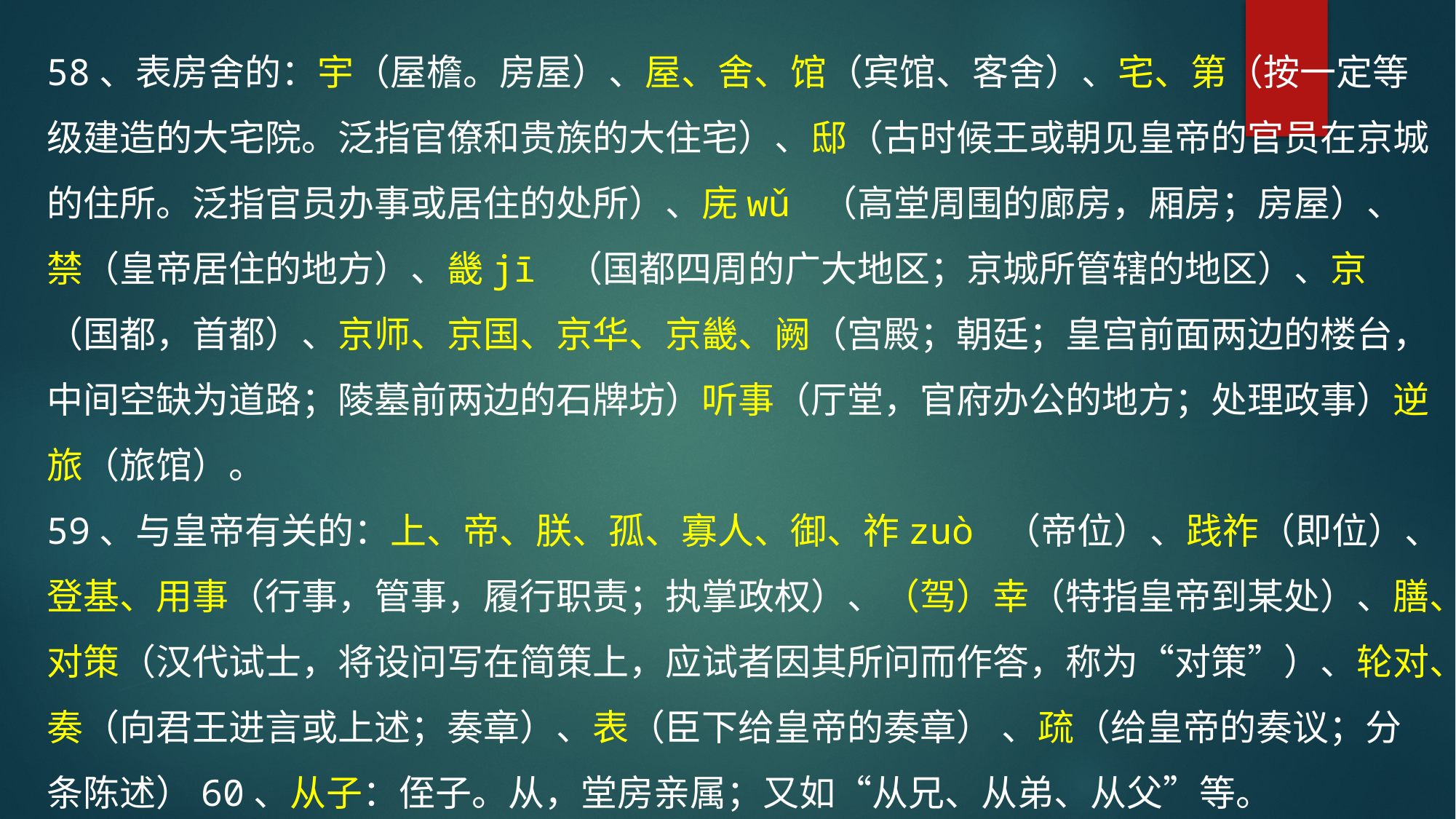

58、表房舍的：宇（屋檐。房屋）、屋、舍、馆（宾馆、客舍）、宅、第（按一定等级建造的大宅院。泛指官僚和贵族的大住宅）、邸（古时候王或朝见皇帝的官员在京城的住所。泛指官员办事或居住的处所）、庑wǔ （高堂周围的廊房，厢房；房屋）、禁（皇帝居住的地方）、畿jī （国都四周的广大地区；京城所管辖的地区）、京（国都，首都）、京师、京国、京华、京畿、阙（宫殿；朝廷；皇宫前面两边的楼台，中间空缺为道路；陵墓前两边的石牌坊）听事（厅堂，官府办公的地方；处理政事）逆旅（旅馆）。
59、与皇帝有关的：上、帝、朕、孤、寡人、御、祚zuò （帝位）、践祚（即位）、登基、用事（行事，管事，履行职责；执掌政权）、（驾）幸（特指皇帝到某处）、膳、对策（汉代试士，将设问写在简策上，应试者因其所问而作答，称为“对策”）、轮对、奏（向君王进言或上述；奏章）、表（臣下给皇帝的奏章） 、疏（给皇帝的奏议；分条陈述）60、从子：侄子。从，堂房亲属；又如“从兄、从弟、从父”等。